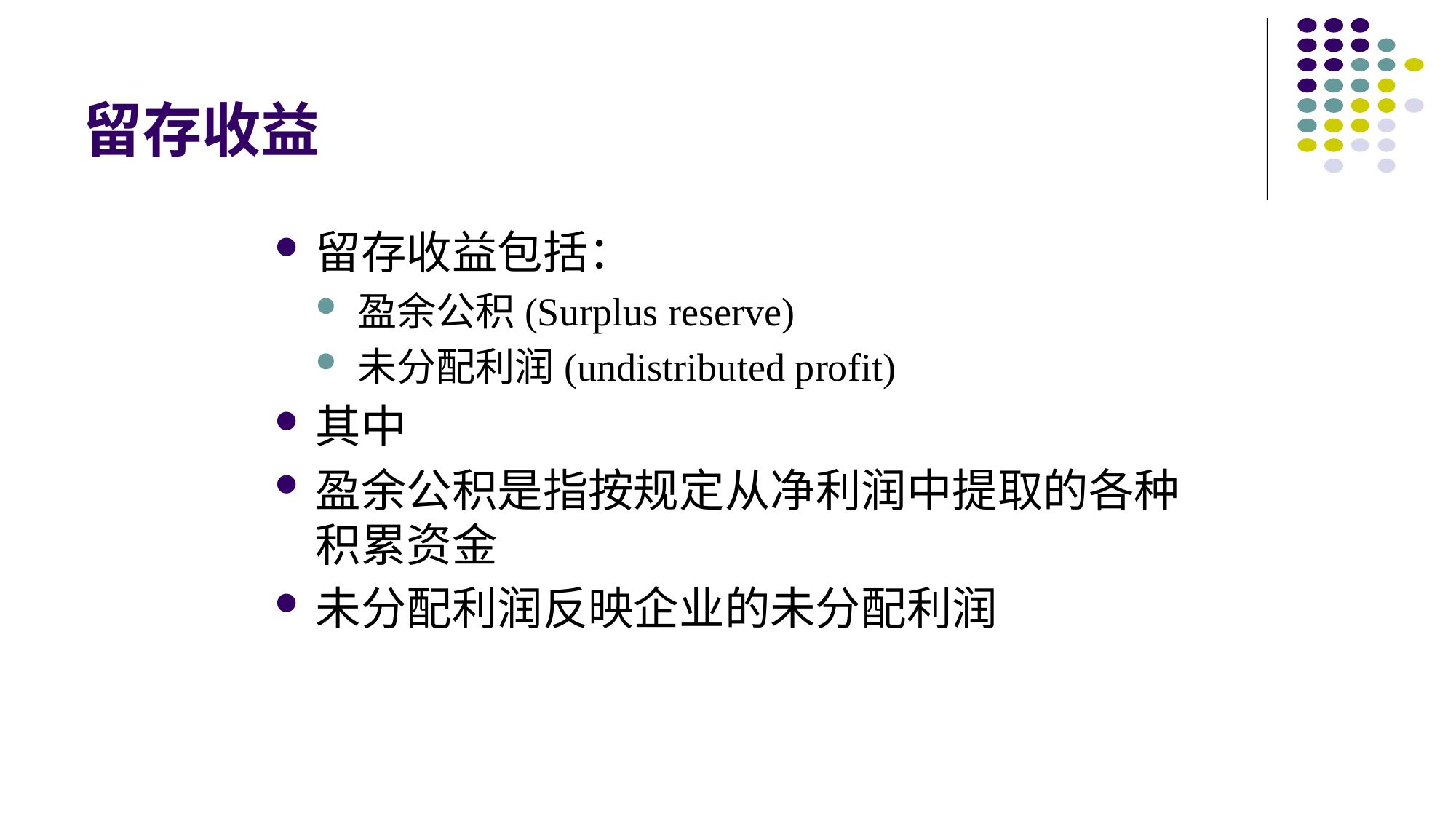

# 留存收益
留存收益包括：
盈余公积(Surplus reserve)
未分配利润(undistributed profit)
其中
盈余公积是指按规定从净利润中提取的各种积累资金
未分配利润反映企业的未分配利润